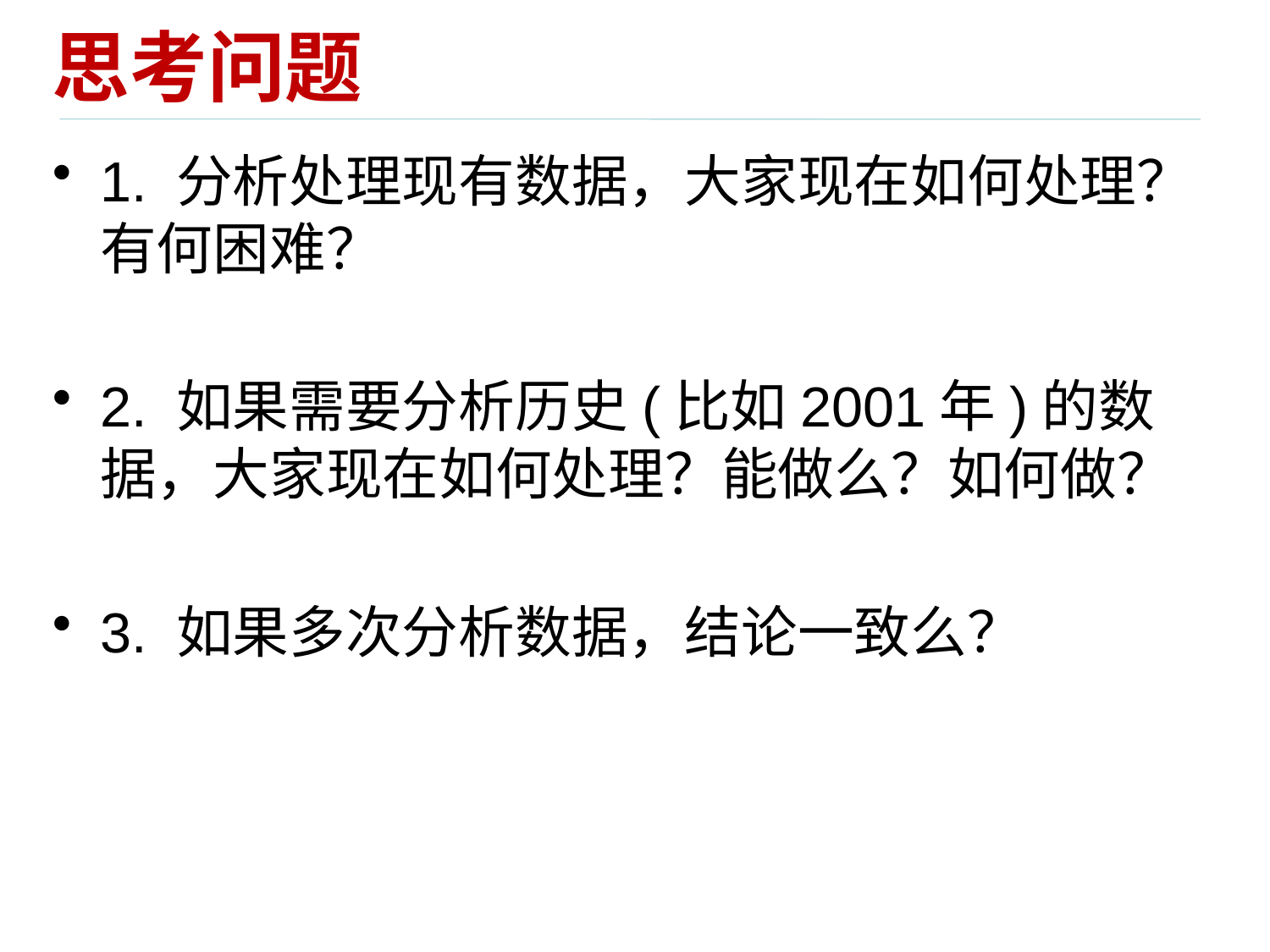

# 思考问题
1. 分析处理现有数据，大家现在如何处理？有何困难？

2. 如果需要分析历史(比如2001年)的数据，大家现在如何处理？能做么？如何做？

3. 如果多次分析数据，结论一致么？